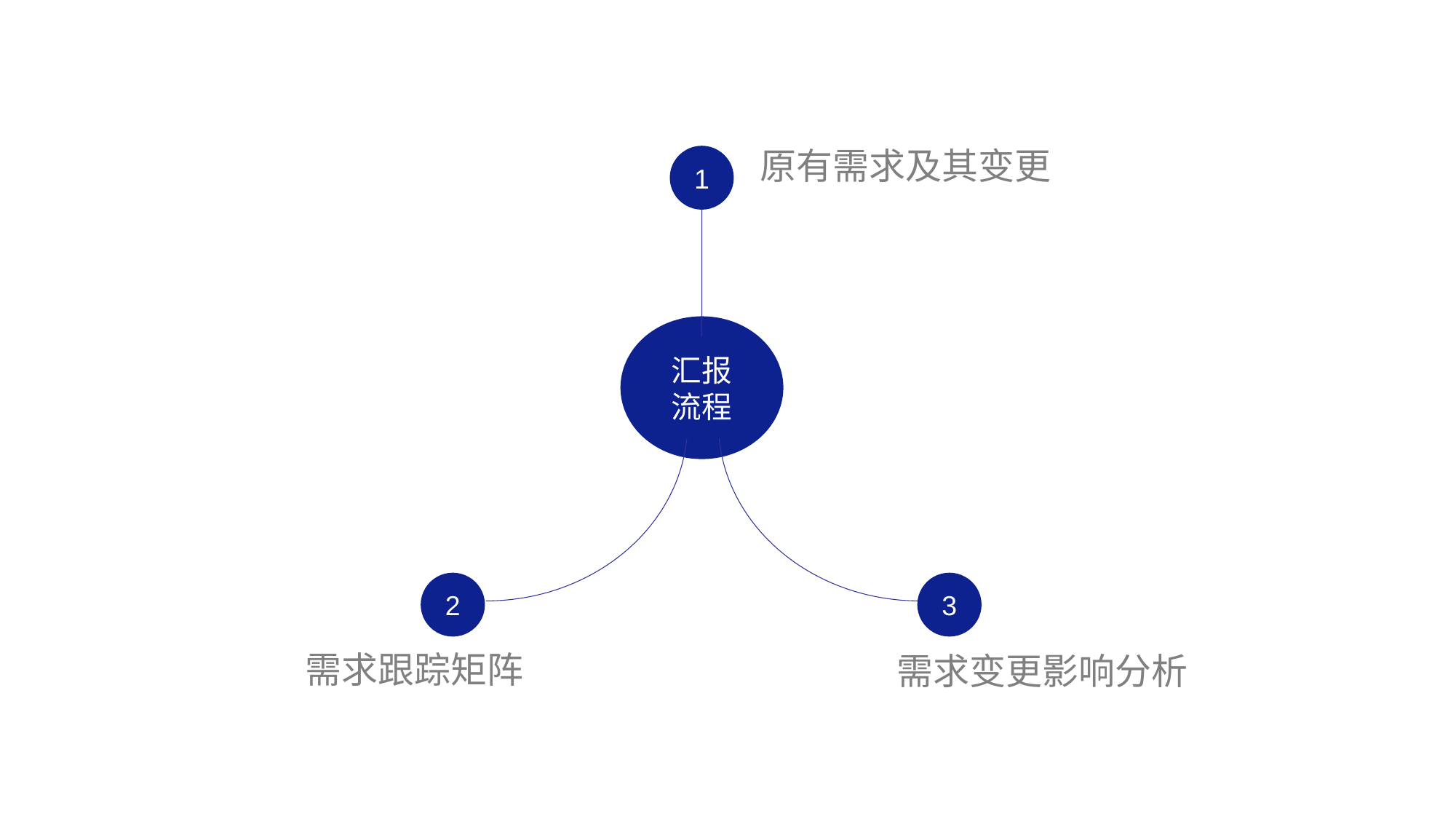

1
原有需求及其变更

汇报
流程
2
3
需求跟踪矩阵
需求变更影响分析